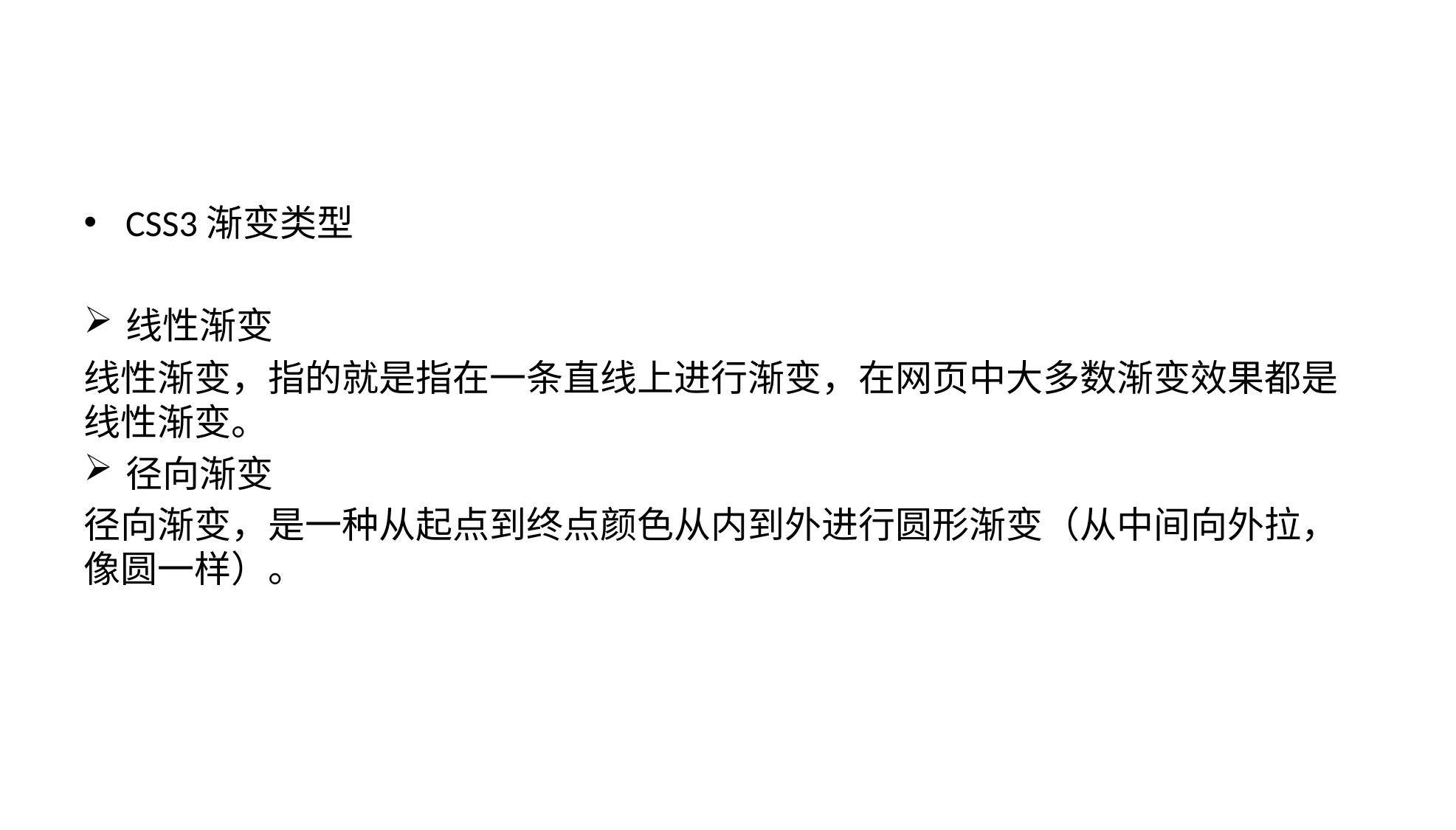

#
CSS3渐变类型

线性渐变
线性渐变，指的就是指在一条直线上进行渐变，在网页中大多数渐变效果都是线性渐变。
径向渐变
径向渐变，是一种从起点到终点颜色从内到外进行圆形渐变（从中间向外拉，像圆一样）。